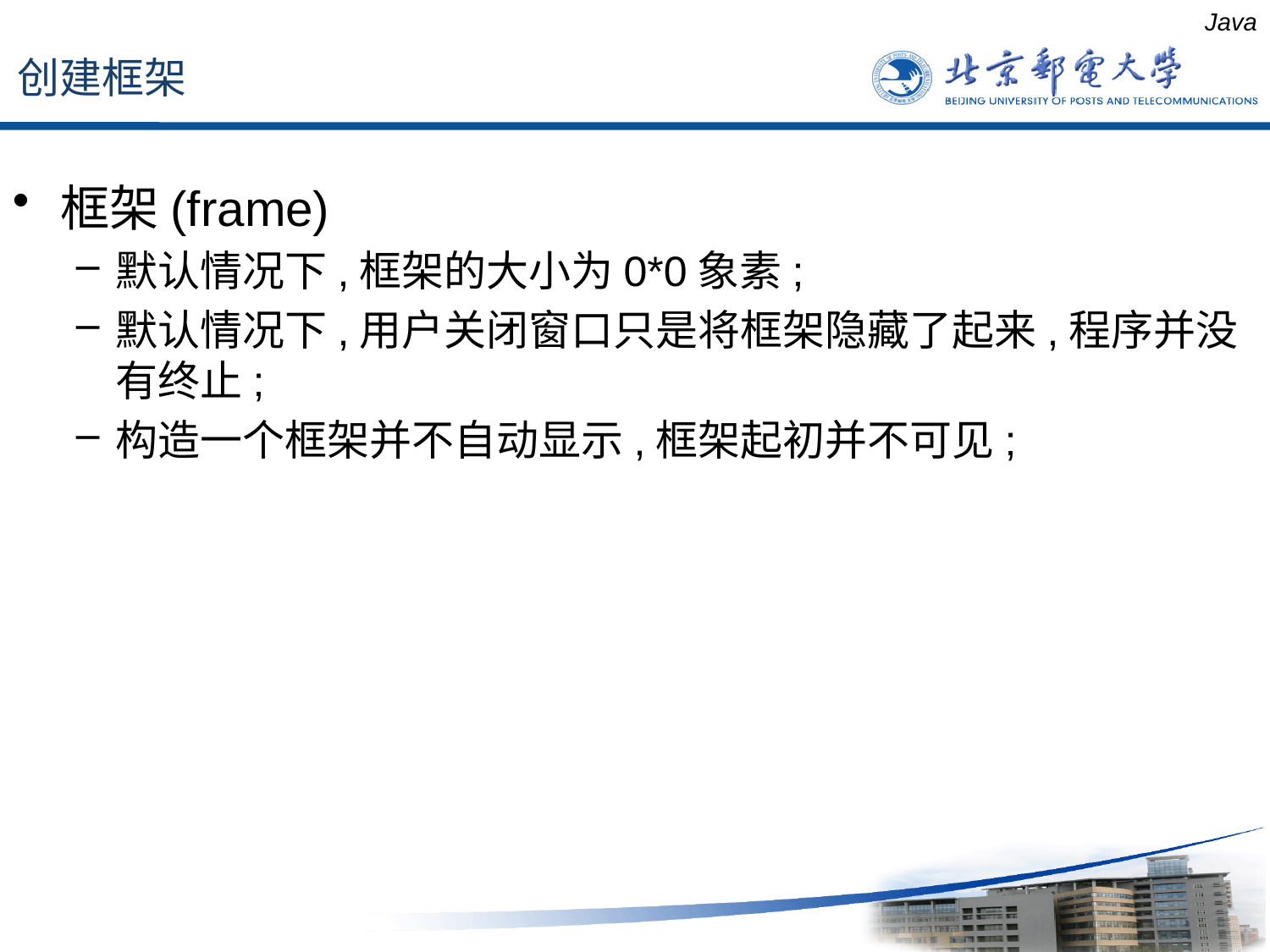

创建框架
Java
框架(frame)
默认情况下,框架的大小为0*0象素;
默认情况下,用户关闭窗口只是将框架隐藏了起来,程序并没有终止;
构造一个框架并不自动显示,框架起初并不可见;